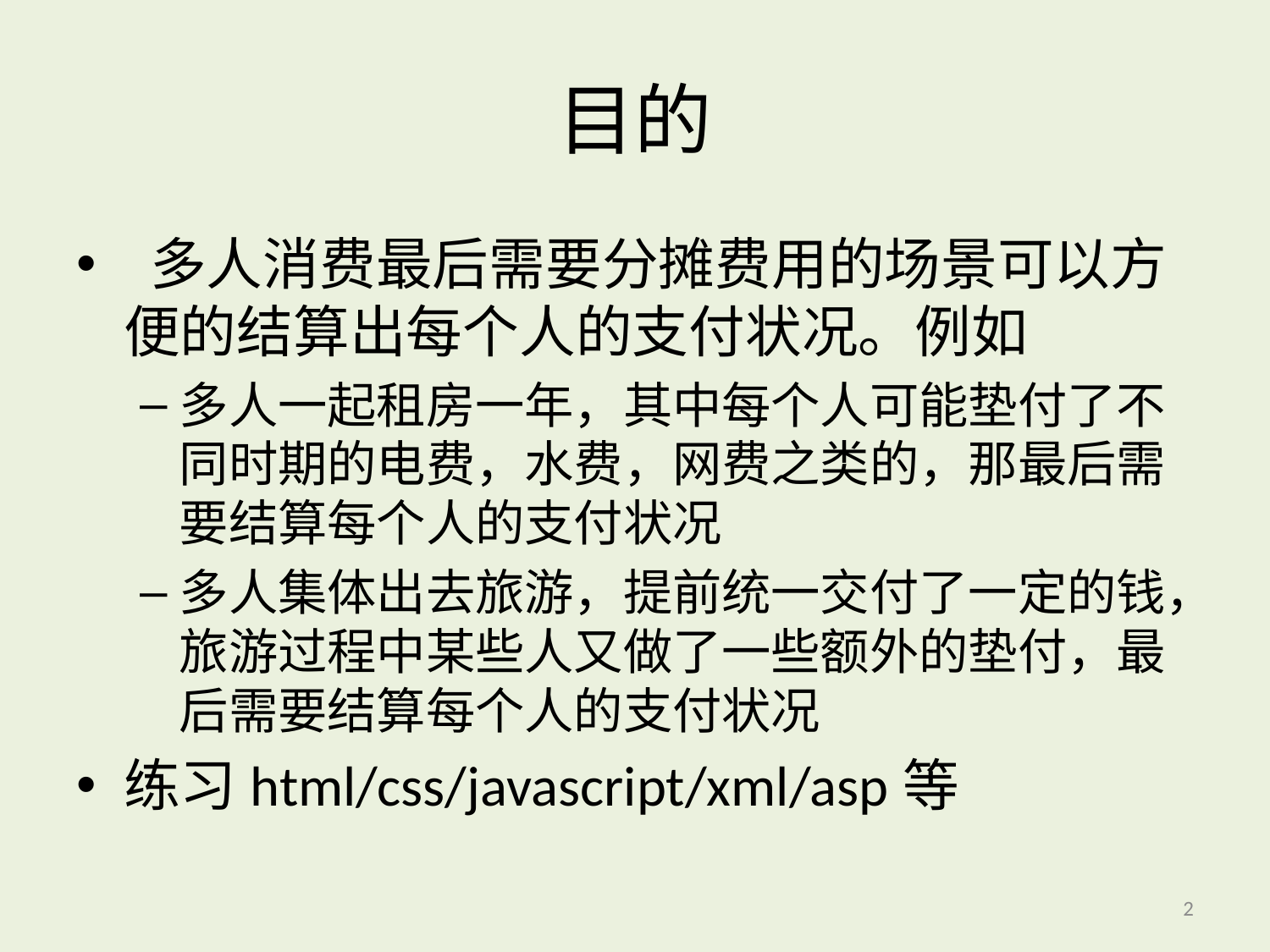

目的
 多人消费最后需要分摊费用的场景可以方便的结算出每个人的支付状况。例如
多人一起租房一年，其中每个人可能垫付了不同时期的电费，水费，网费之类的，那最后需要结算每个人的支付状况
多人集体出去旅游，提前统一交付了一定的钱，旅游过程中某些人又做了一些额外的垫付，最后需要结算每个人的支付状况
练习html/css/javascript/xml/asp等
2